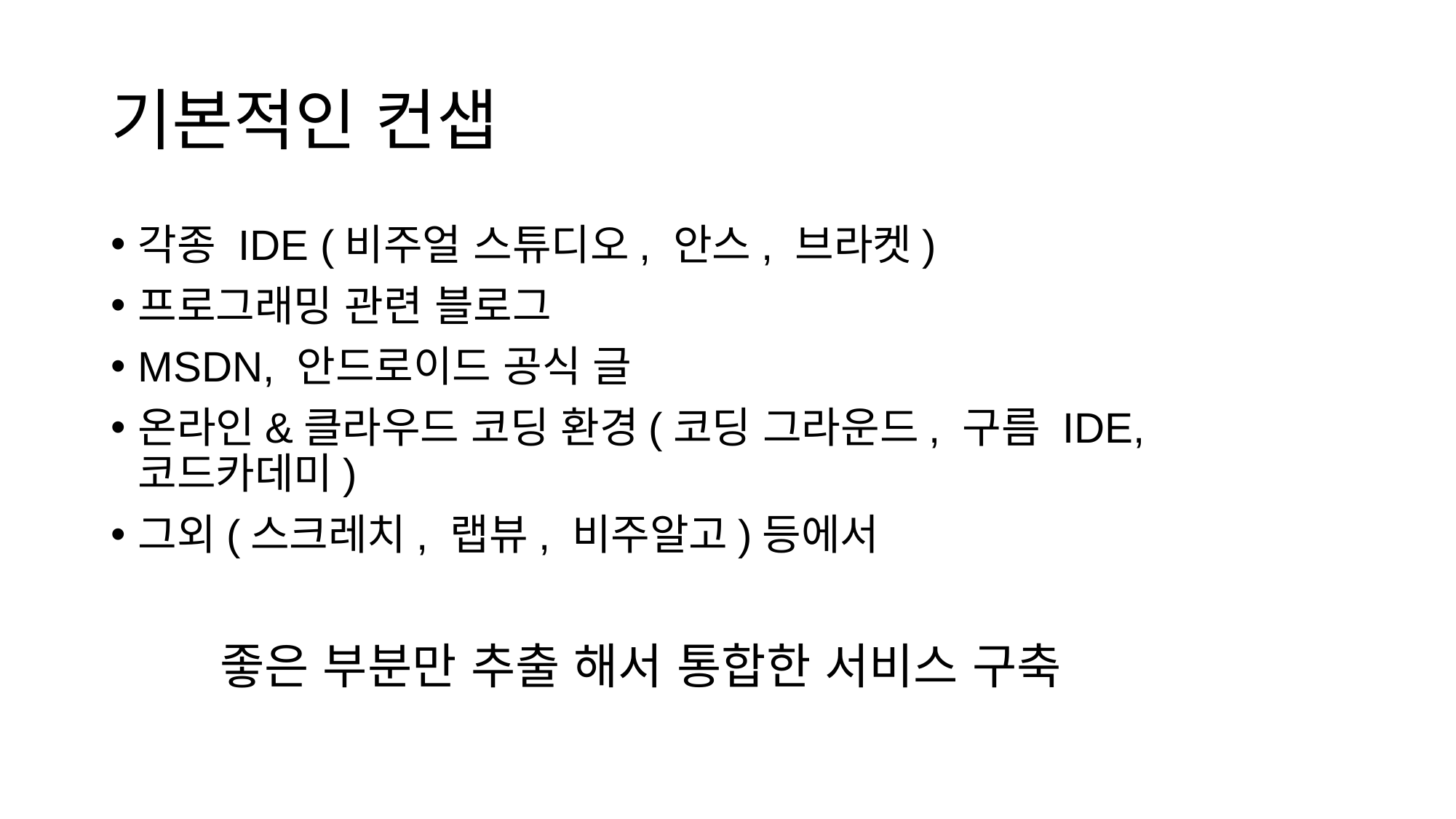

# 기본적인 컨샙
각종 IDE (비주얼 스튜디오, 안스, 브라켓)
프로그래밍 관련 블로그
MSDN, 안드로이드 공식 글
온라인&클라우드 코딩 환경(코딩 그라운드, 구름 IDE, 코드카데미)
그외(스크레치, 랩뷰, 비주알고)등에서

	좋은 부분만 추출 해서 통합한 서비스 구축